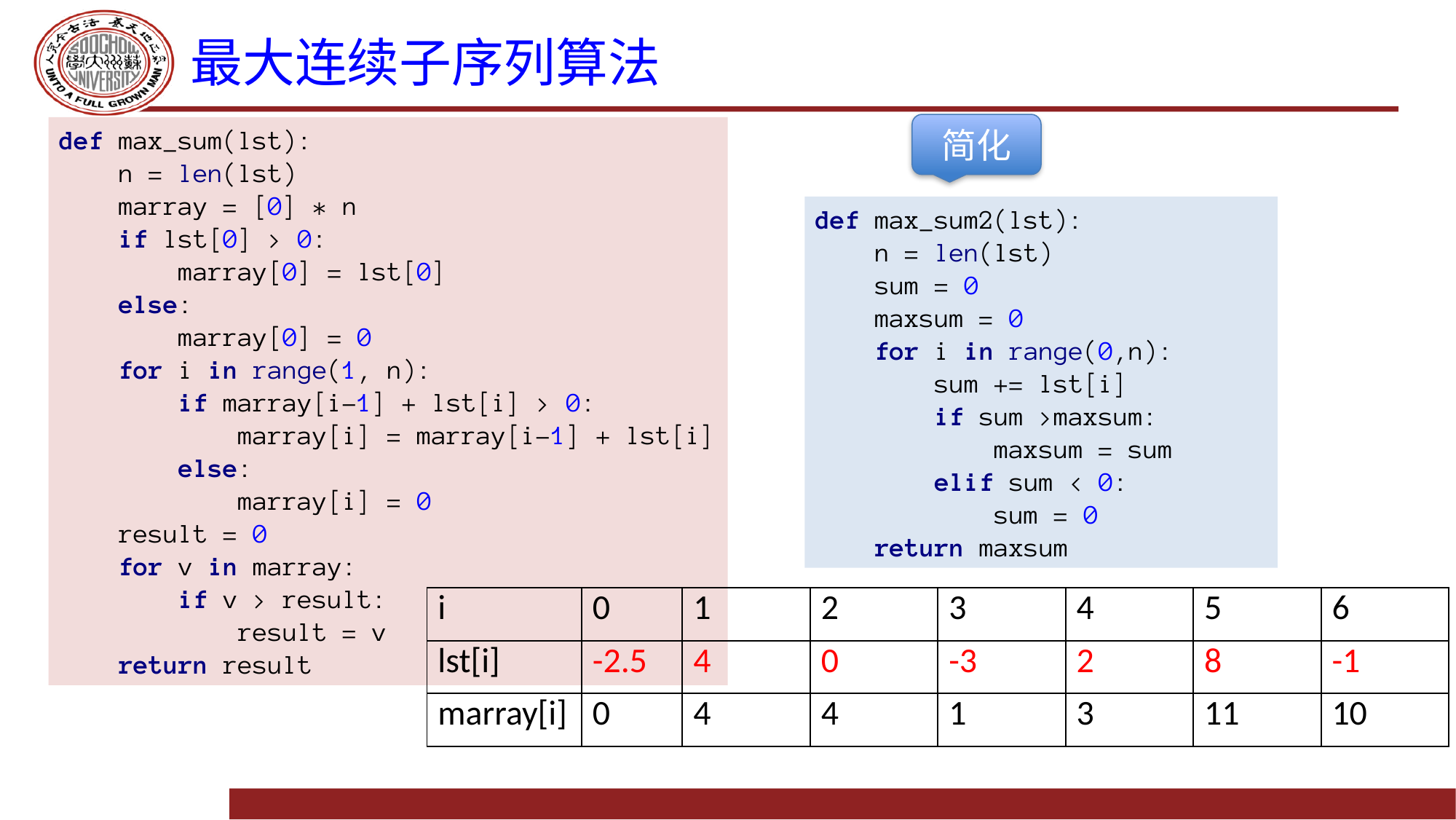

# 最大连续子序列算法
def max_sum(lst):
    n = len(lst)
    marray = [0] * n
    if lst[0] > 0:
        marray[0] = lst[0]
    else:
        marray[0] = 0
    for i in range(1, n):
        if marray[i-1] + lst[i] > 0:
            marray[i] = marray[i-1] + lst[i]
        else:
            marray[i] = 0
    result = 0
    for v in marray:
        if v > result:
            result = v
    return result
简化
def max_sum2(lst):
    n = len(lst)
    sum = 0
    maxsum = 0
    for i in range(0,n):
        sum += lst[i]
        if sum >maxsum:
            maxsum = sum
        elif sum < 0:
            sum = 0
    return maxsum
| i | 0 | 1 | 2 | 3 | 4 | 5 | 6 |
| --- | --- | --- | --- | --- | --- | --- | --- |
| lst[i] | -2.5 | 4 | 0 | -3 | 2 | 8 | -1 |
| marray[i] | 0 | 4 | 4 | 1 | 3 | 11 | 10 |